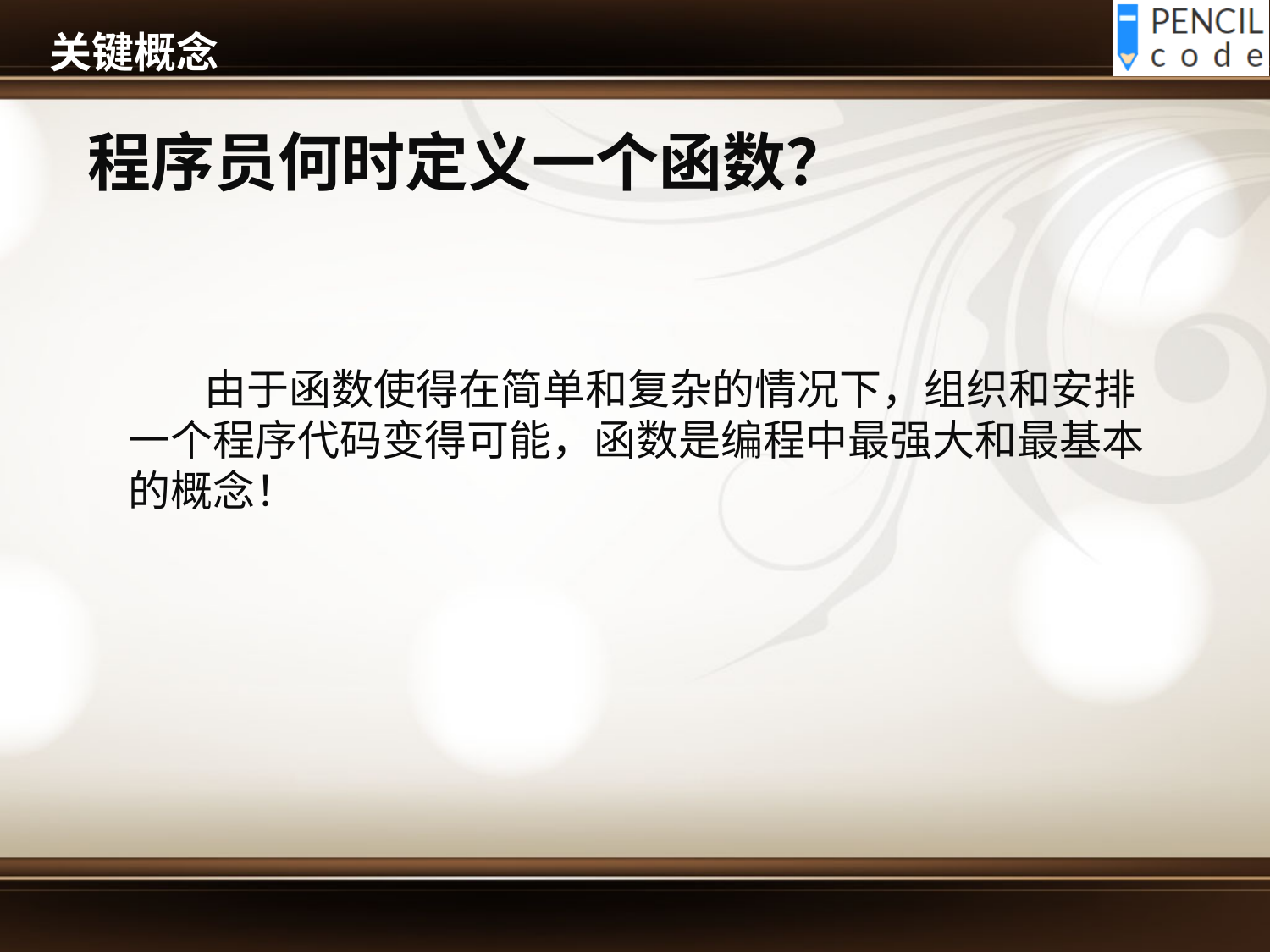

# 关键概念
程序员何时定义一个函数？
       由于函数使得在简单和复杂的情况下，组织和安排一个程序代码变得可能，函数是编程中最强大和最基本的概念！